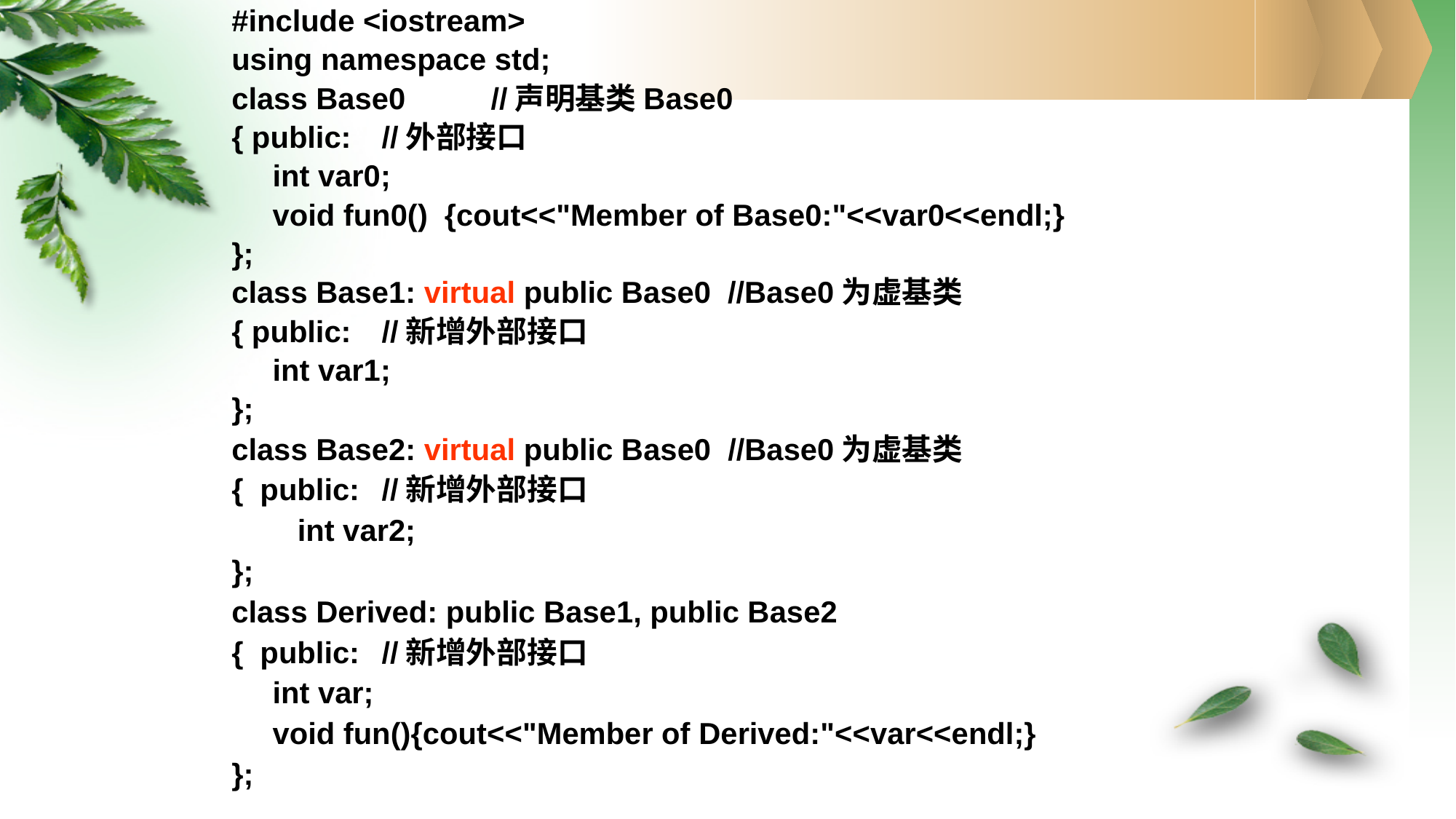

#include <iostream>
using namespace std;
class Base0	//声明基类Base0
{ public:	//外部接口
	int var0;
	void fun0()  {cout<<"Member of Base0:"<<var0<<endl;}
};
class Base1: virtual public Base0  //Base0为虚基类
{ public:	//新增外部接口
	int var1;
};
class Base2: virtual public Base0  //Base0为虚基类
{  public:	//新增外部接口
	   int var2;
};
class Derived: public Base1, public Base2
{  public:	//新增外部接口
	int var;
	void fun(){cout<<"Member of Derived:"<<var<<endl;}
};